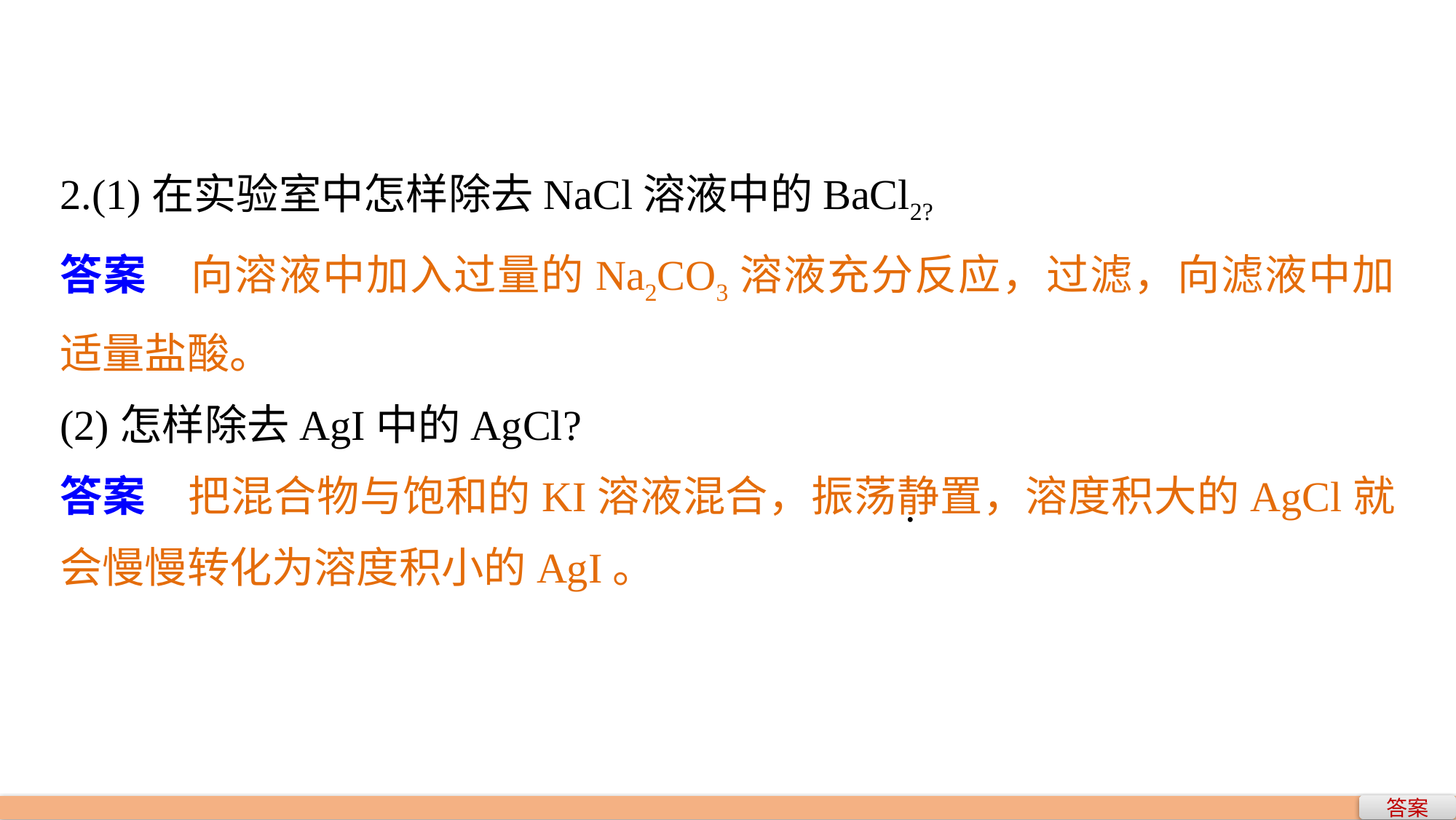

2.(1)在实验室中怎样除去NaCl溶液中的BaCl2?
答案　向溶液中加入过量的Na2CO3溶液充分反应，过滤，向滤液中加适量盐酸。
(2)怎样除去AgI中的AgCl?
答案　把混合物与饱和的KI溶液混合，振荡静置，溶度积大的AgCl就会慢慢转化为溶度积小的AgI。
.
答案